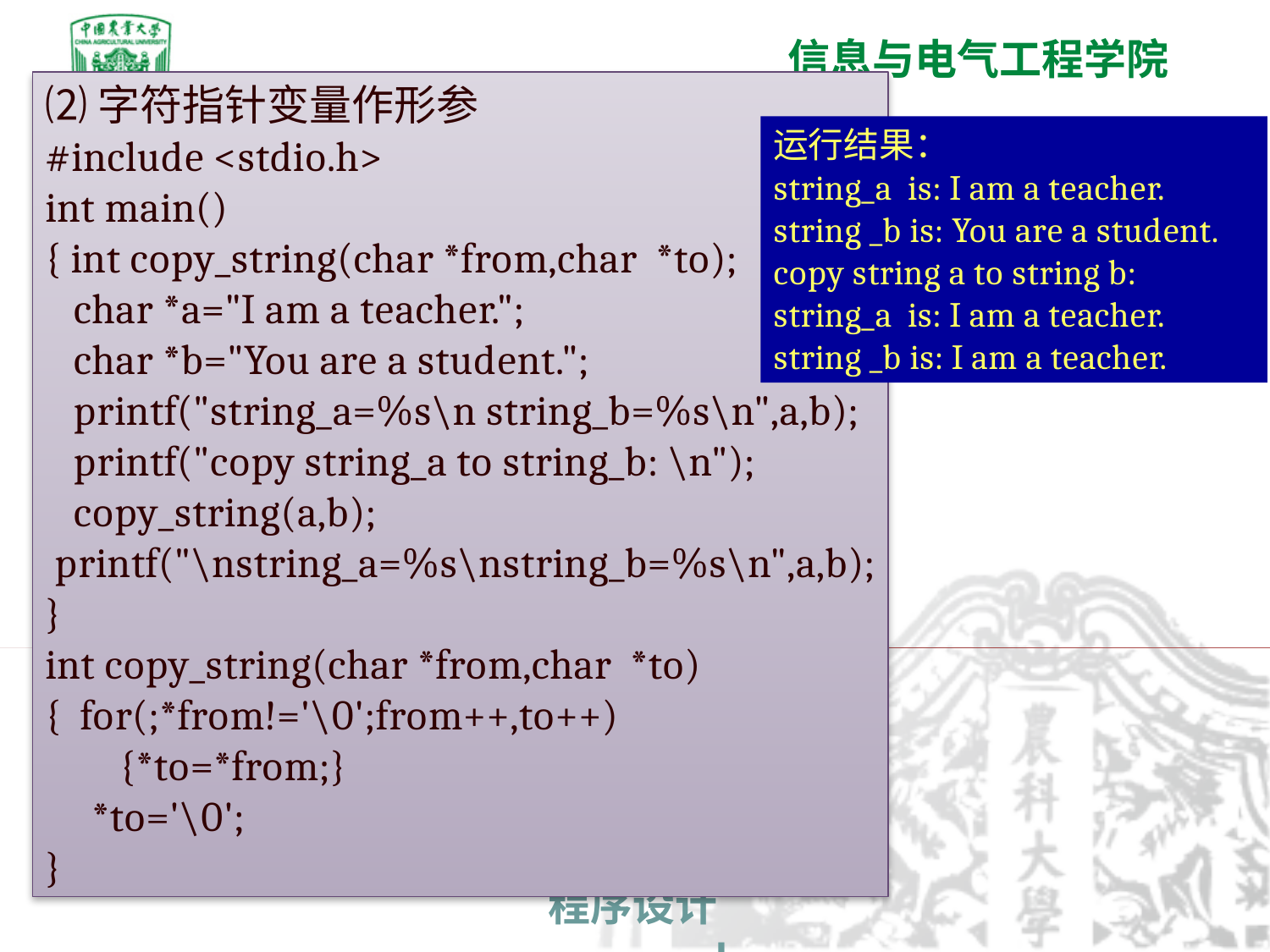

⑵字符指针变量作形参
#include <stdio.h>
int main()
{ int copy_string(char *from,char  *to);
   char *a="I am a teacher.";
   char *b="You are a student.";
   printf("string_a=%s\n string_b=%s\n",a,b);
   printf("copy string_a to string_b: \n");
   copy_string(a,b);
 printf("\nstring_a=%s\nstring_b=%s\n",a,b);
}
int copy_string(char *from,char  *to)
{  for(;*from!='\0';from++,to++)
        {*to=*from;}
     *to='\0';
}
运行结果：
string_a  is: I am a teacher.
string _b is: You are a student.
copy string a to string b:
string_a  is: I am a teacher.
string _b is: I am a teacher.